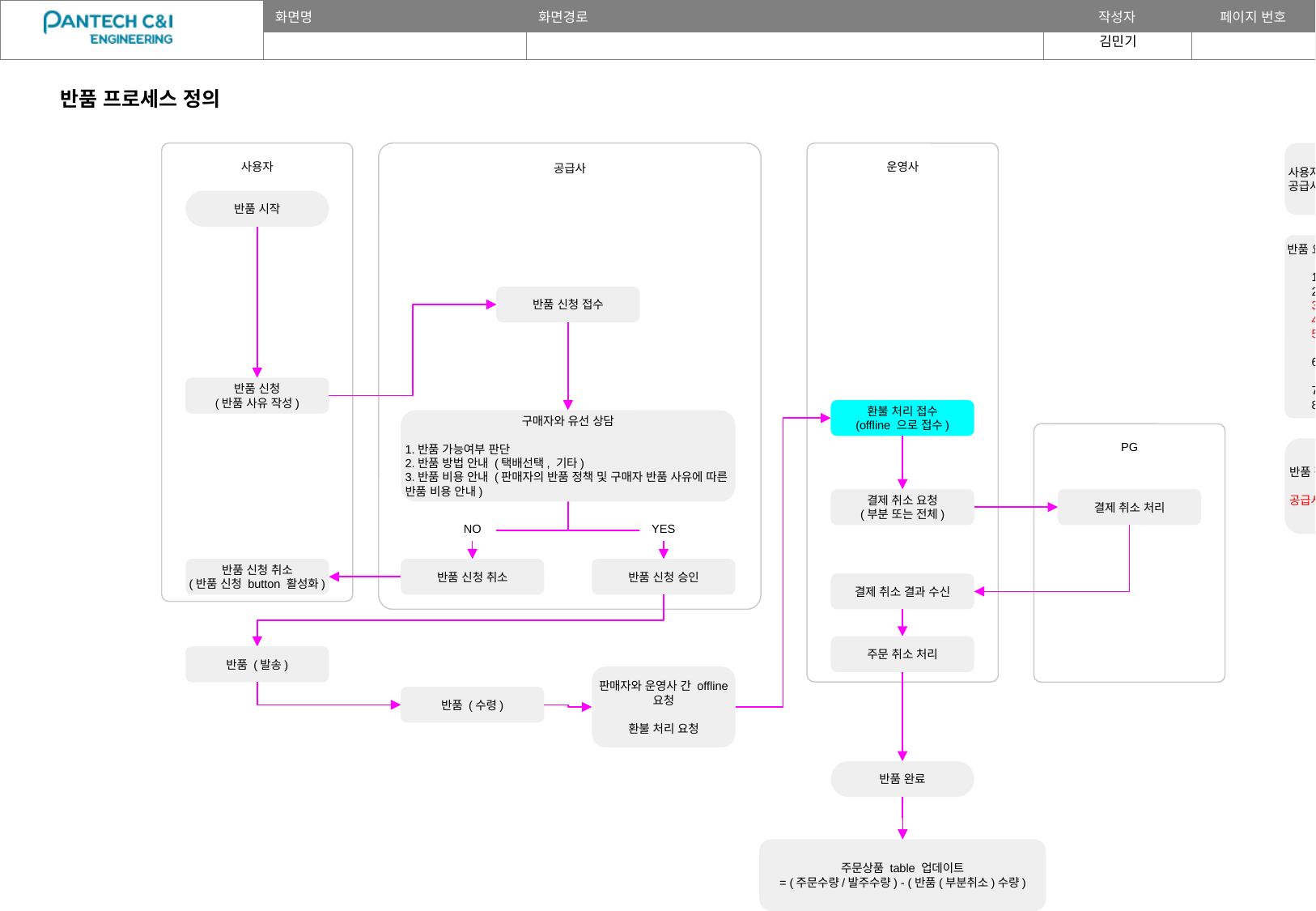

반품 프로세스 정의

사용자

공급사

운영사
사용자 : 팬타온에서 상품을 구매한자를 의미한다.
공급사 : 팬타온에서 상품을 판매한자를 의미한다. (물류, 공급사)
반품 시작
반품 요약

구매자는 팬타온에 반품 신청
팬타온은 판매자에게 반품 신청 내용을 전달
반품 상담 및 행위는 판매자와 구매자 간에 이루어진다.
반품에 따른 배송비용은 판매자의 반품 정책에 따라 책정된다.
판매자는 운영사에 반품 처리 요청
(반품 처리 및 반품에 따른 배송비용 차감 요청)
운영사는 판매자의 요청에 따라 PG사에 결제(부분 또는 전체) 취소 요청
운영사는 PG사로부터 결제취소 결과 수신
반품 완료
반품 신청 접수
반품 신청
(반품 사유 작성)
환불 처리 접수
(offline 으로 접수)
구매자와 유선 상담

1.반품 가능여부 판단
2.반품 방법 안내 (택배선택, 기타)
3.반품 비용 안내 (판매자의 반품 정책 및 구매자 반품 사유에 따른 반품 비용 안내)

PG
반품 정책

공급사는 공급사가 정한 반품 정책을 가진다.
결제 취소 요청
(부분 또는 전체)
결제 취소 처리
NO
YES
반품 신청 취소
(반품 신청 button 활성화)
반품 신청 취소
반품 신청 승인
결제 취소 결과 수신
주문 취소 처리
반품 (발송)
판매자와 운영사 간 offline 요청

환불 처리 요청
반품 (수령)
반품 완료
주문상품 table 업데이트
= (주문수량/발주수량) - (반품(부분취소)수량)